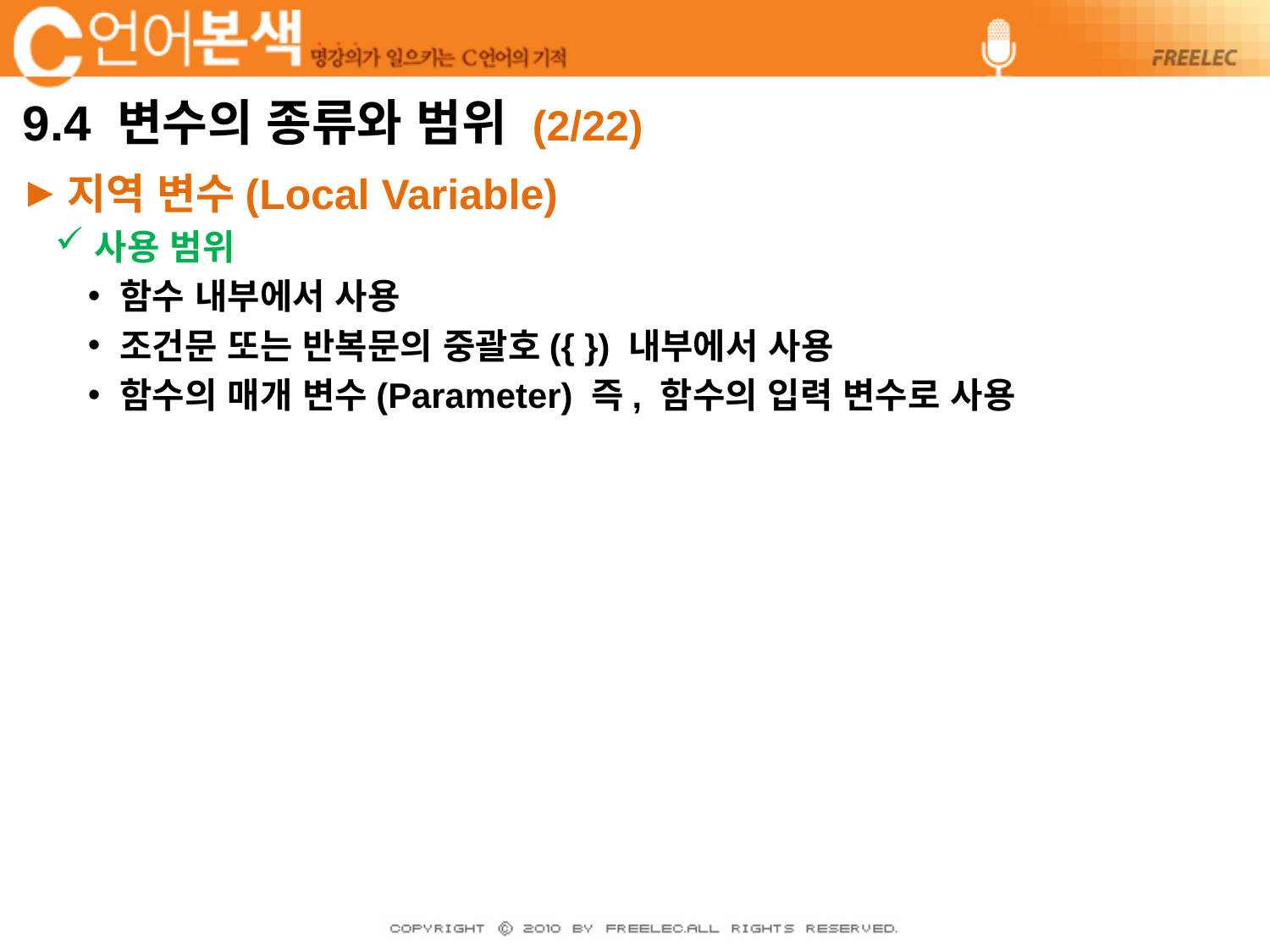

# 9.4 변수의 종류와 범위 (2/22)
지역 변수(Local Variable)
사용 범위
함수 내부에서 사용
조건문 또는 반복문의 중괄호({ }) 내부에서 사용
함수의 매개 변수(Parameter) 즉, 함수의 입력 변수로 사용